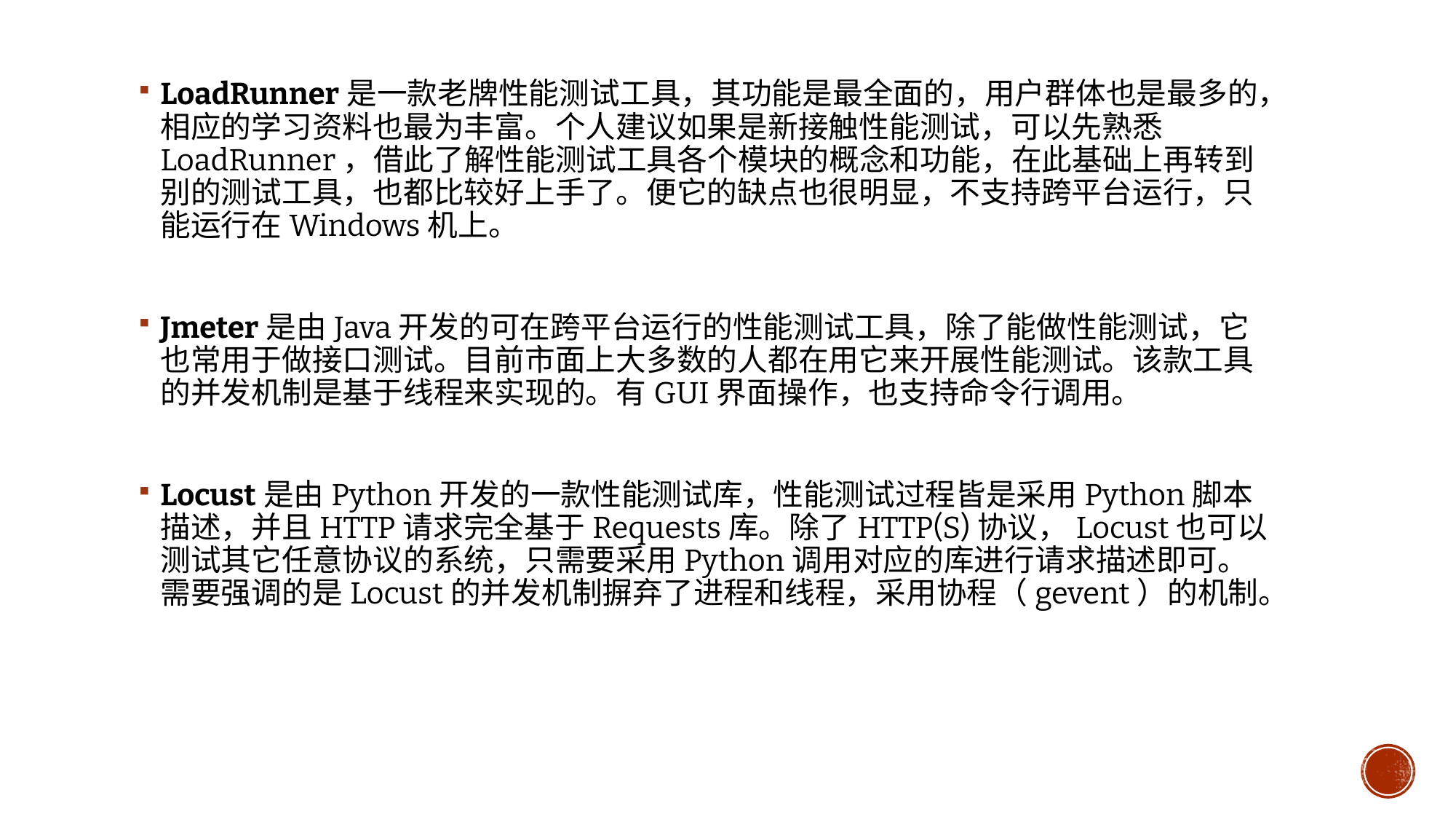

LoadRunner是一款老牌性能测试工具，其功能是最全面的，用户群体也是最多的，相应的学习资料也最为丰富。个人建议如果是新接触性能测试，可以先熟悉LoadRunner，借此了解性能测试工具各个模块的概念和功能，在此基础上再转到别的测试工具，也都比较好上手了。便它的缺点也很明显，不支持跨平台运行，只能运行在Windows机上。

Jmeter是由Java开发的可在跨平台运行的性能测试工具，除了能做性能测试，它也常用于做接口测试。目前市面上大多数的人都在用它来开展性能测试。该款工具的并发机制是基于线程来实现的。有GUI界面操作，也支持命令行调用。

Locust是由Python开发的一款性能测试库，性能测试过程皆是采用Python脚本描述，并且HTTP请求完全基于Requests库。除了HTTP(S)协议，Locust也可以测试其它任意协议的系统，只需要采用Python调用对应的库进行请求描述即可。需要强调的是Locust的并发机制摒弃了进程和线程，采用协程（gevent）的机制。